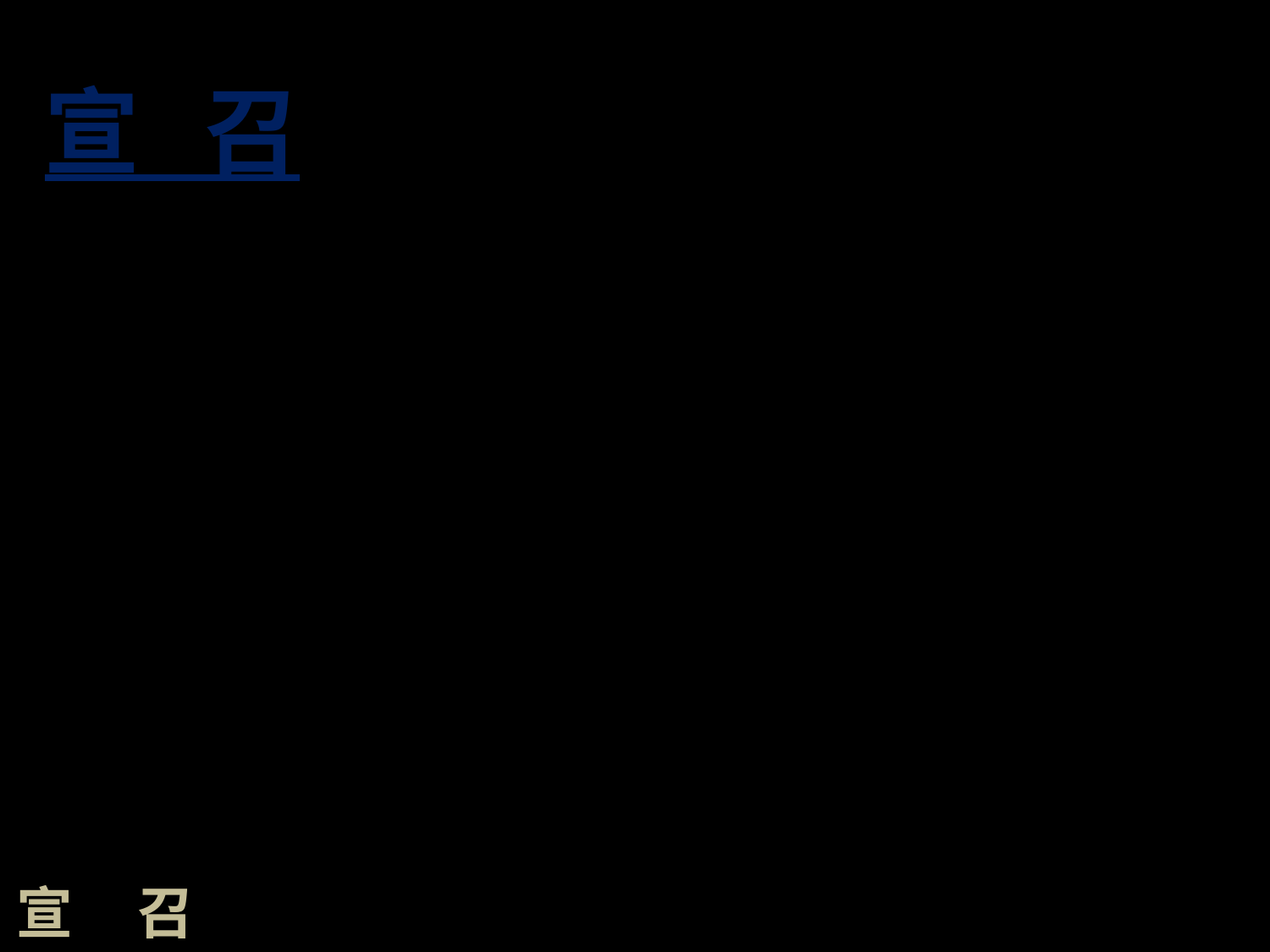

宣   召
耶穌又對眾人說：我是世界的光。跟從我的，就不在黑暗裡走，必要得著生命的光。
 < 約翰福音 8 : 12 >
宣     召